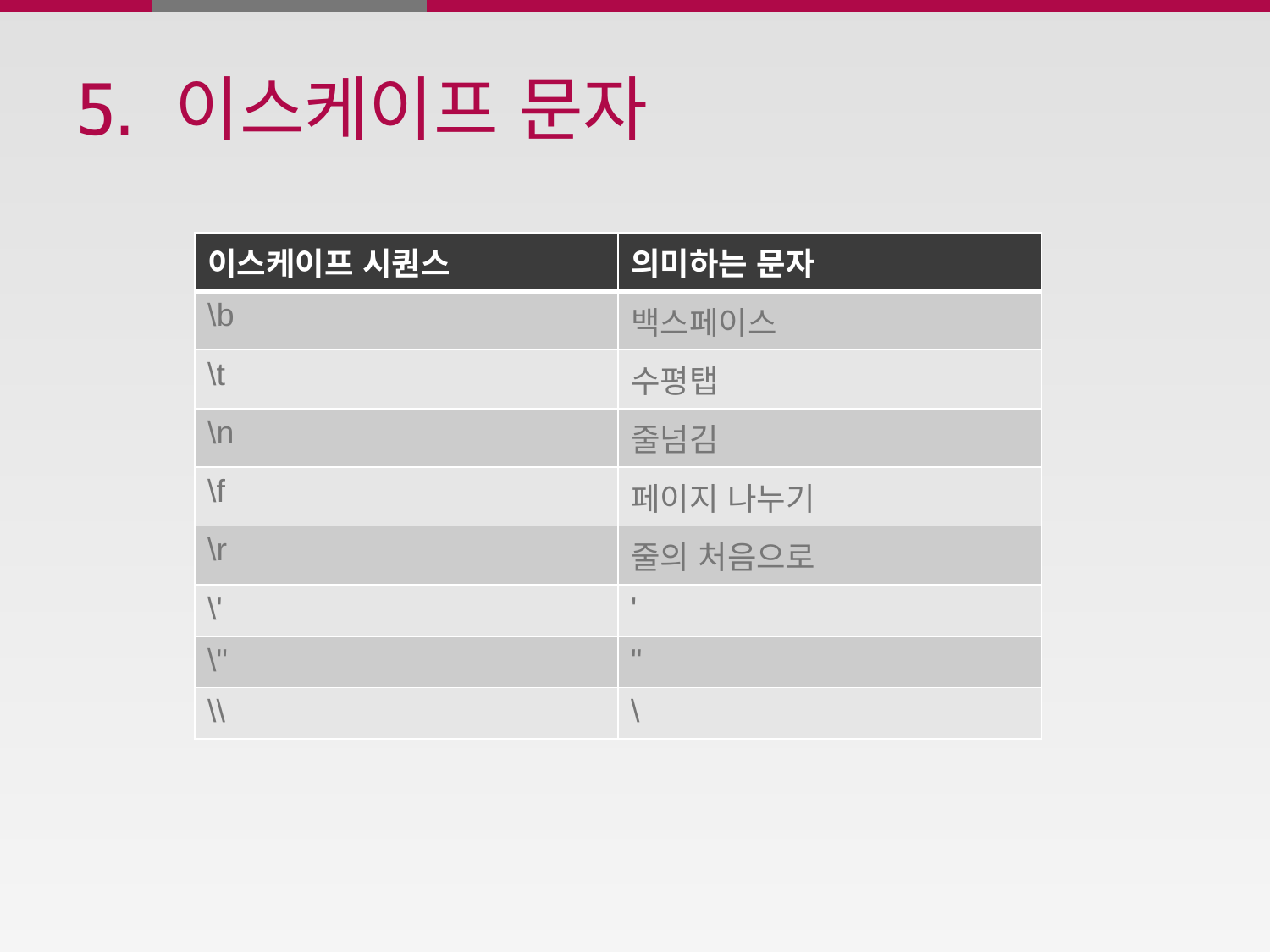

5. 이스케이프 문자
| 이스케이프 시퀀스 | 의미하는 문자 |
| --- | --- |
| \b | 백스페이스 |
| \t | 수평탭 |
| \n | 줄넘김 |
| \f | 페이지 나누기 |
| \r | 줄의 처음으로 |
| \' | ' |
| \" | " |
| \\ | \ |